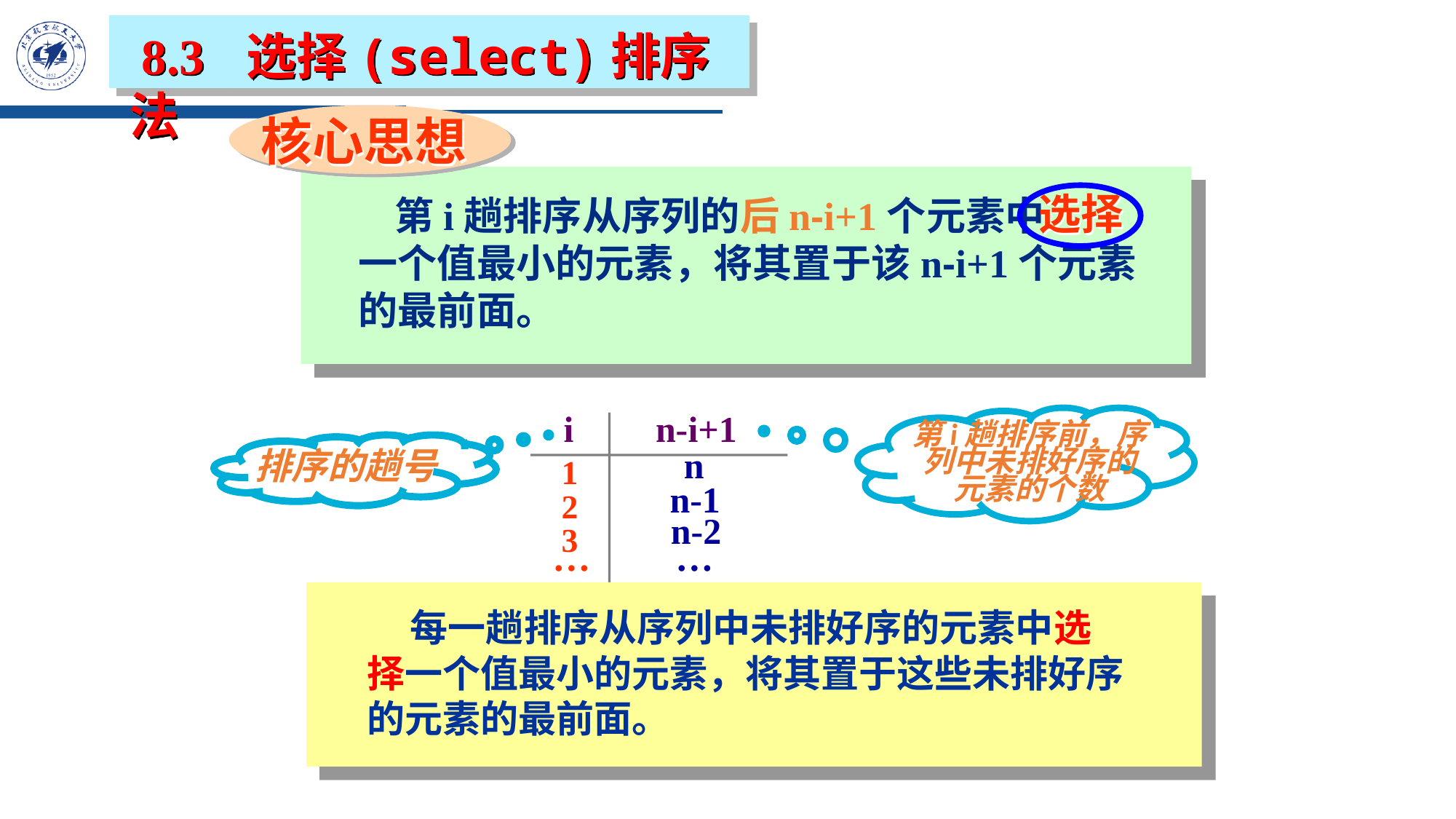

8.3 选择(select)排序法
核心思想

选择
   第i趟排序从序列的后n-i+1个元素中
一个值最小的元素，将其置于该n-i+1个元素
的最前面。

i         n-i+1

第i趟排序前，序
列中未排好序的
元素的个数

排序的趟号
n
1
n-1
2
n-2
3
…         …

    每一趟排序从序列中未排好序的元素中选
择一个值最小的元素，将其置于这些未排好序
的元素的最前面。